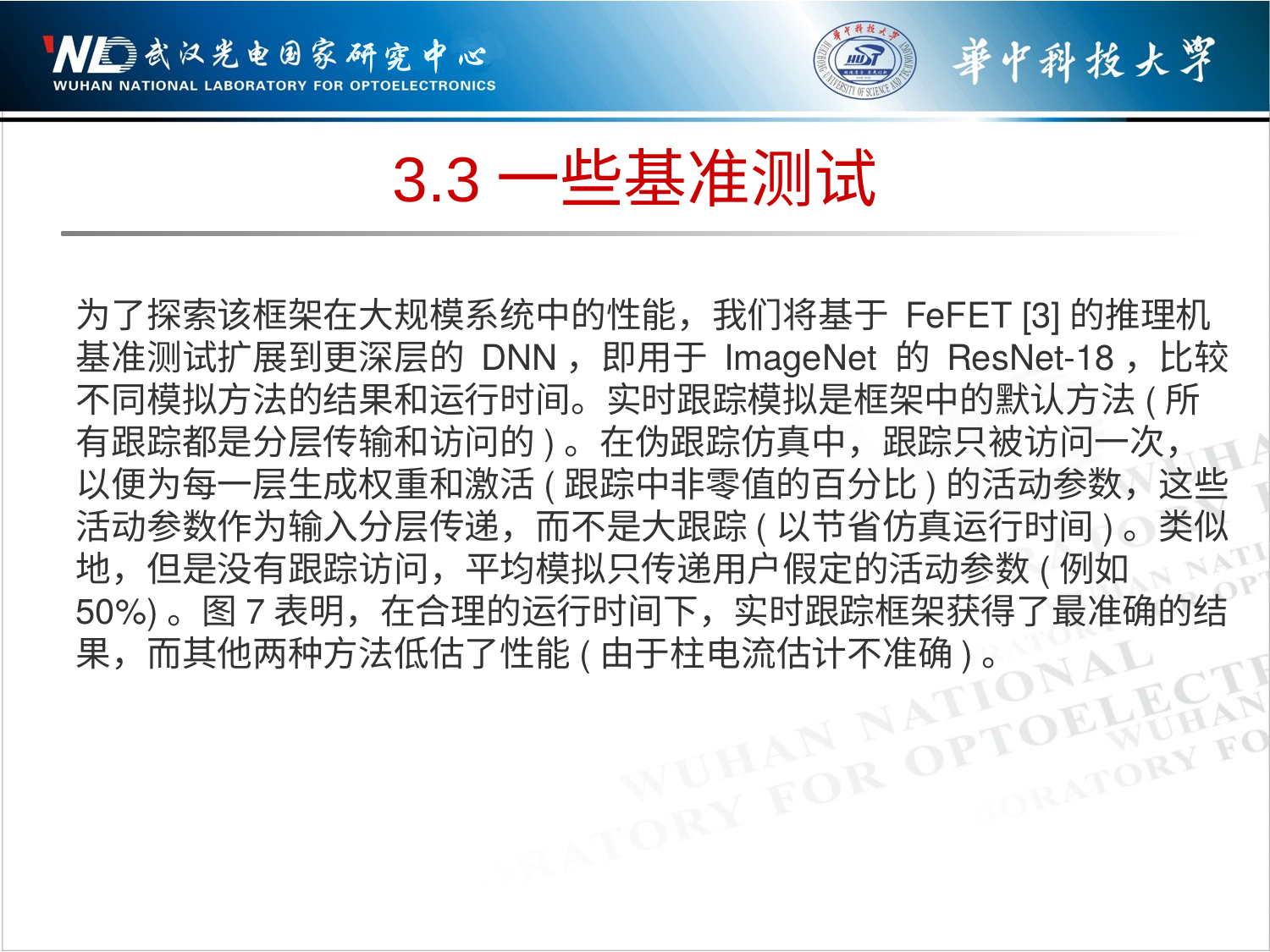

# 3.3一些基准测试
为了探索该框架在大规模系统中的性能，我们将基于 FeFET [3]的推理机基准测试扩展到更深层的 DNN，即用于 ImageNet 的 ResNet-18，比较不同模拟方法的结果和运行时间。实时跟踪模拟是框架中的默认方法(所有跟踪都是分层传输和访问的)。在伪跟踪仿真中，跟踪只被访问一次，以便为每一层生成权重和激活(跟踪中非零值的百分比)的活动参数，这些活动参数作为输入分层传递，而不是大跟踪(以节省仿真运行时间)。类似地，但是没有跟踪访问，平均模拟只传递用户假定的活动参数(例如50%)。图7表明，在合理的运行时间下，实时跟踪框架获得了最准确的结果，而其他两种方法低估了性能(由于柱电流估计不准确)。